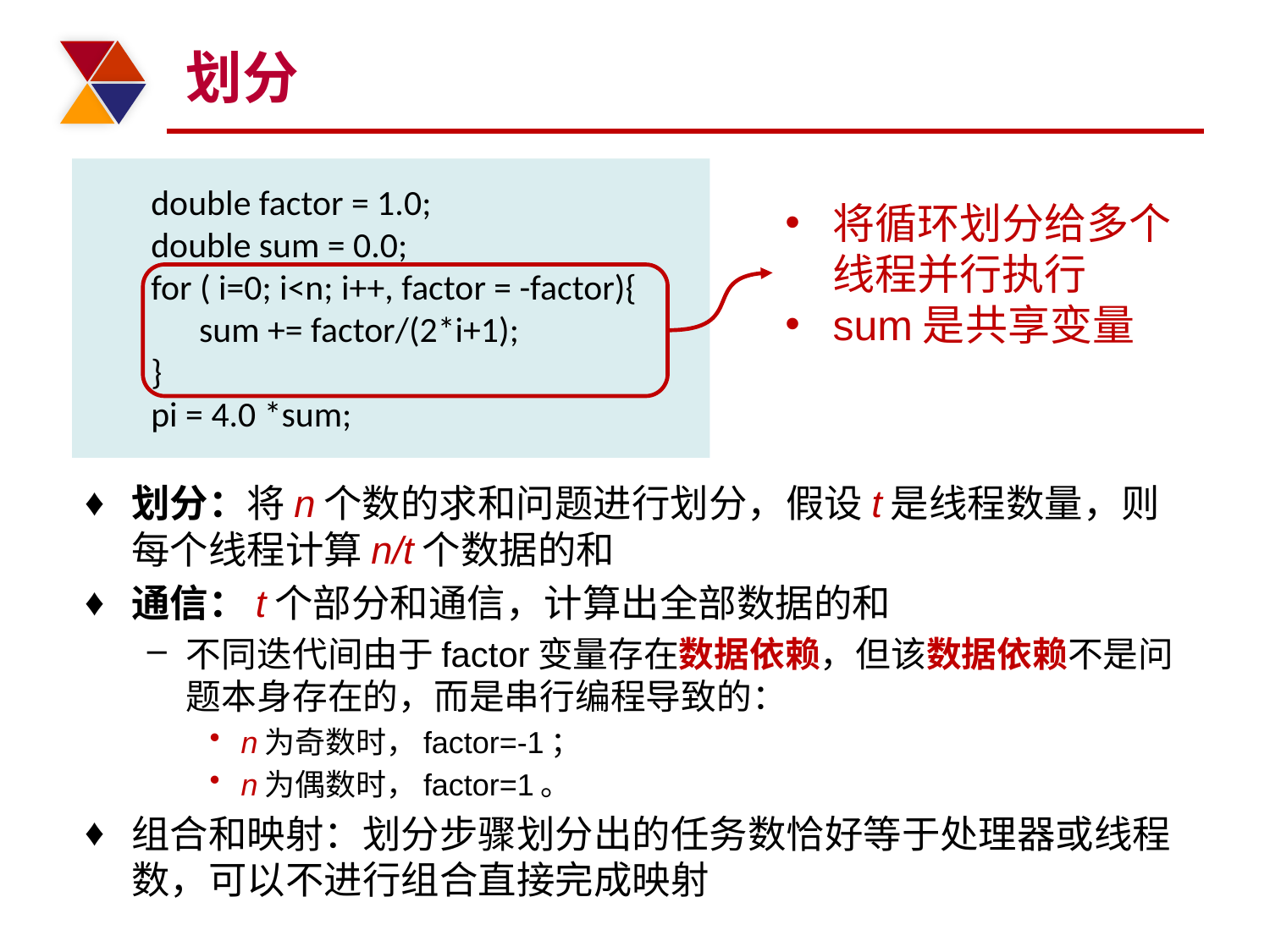

# 划分

double factor = 1.0;
double sum = 0.0;
for ( i=0; i<n; i++, factor = -factor){
      sum += factor/(2*i+1);
}
pi = 4.0 *sum;
将循环划分给多个线程并行执行
sum是共享变量

划分：将n个数的求和问题进行划分，假设t是线程数量，则每个线程计算n/t个数据的和
通信：t个部分和通信，计算出全部数据的和
不同迭代间由于factor变量存在数据依赖，但该数据依赖不是问题本身存在的，而是串行编程导致的：
n为奇数时，factor=-1；
n为偶数时，factor=1。
组合和映射：划分步骤划分出的任务数恰好等于处理器或线程数，可以不进行组合直接完成映射